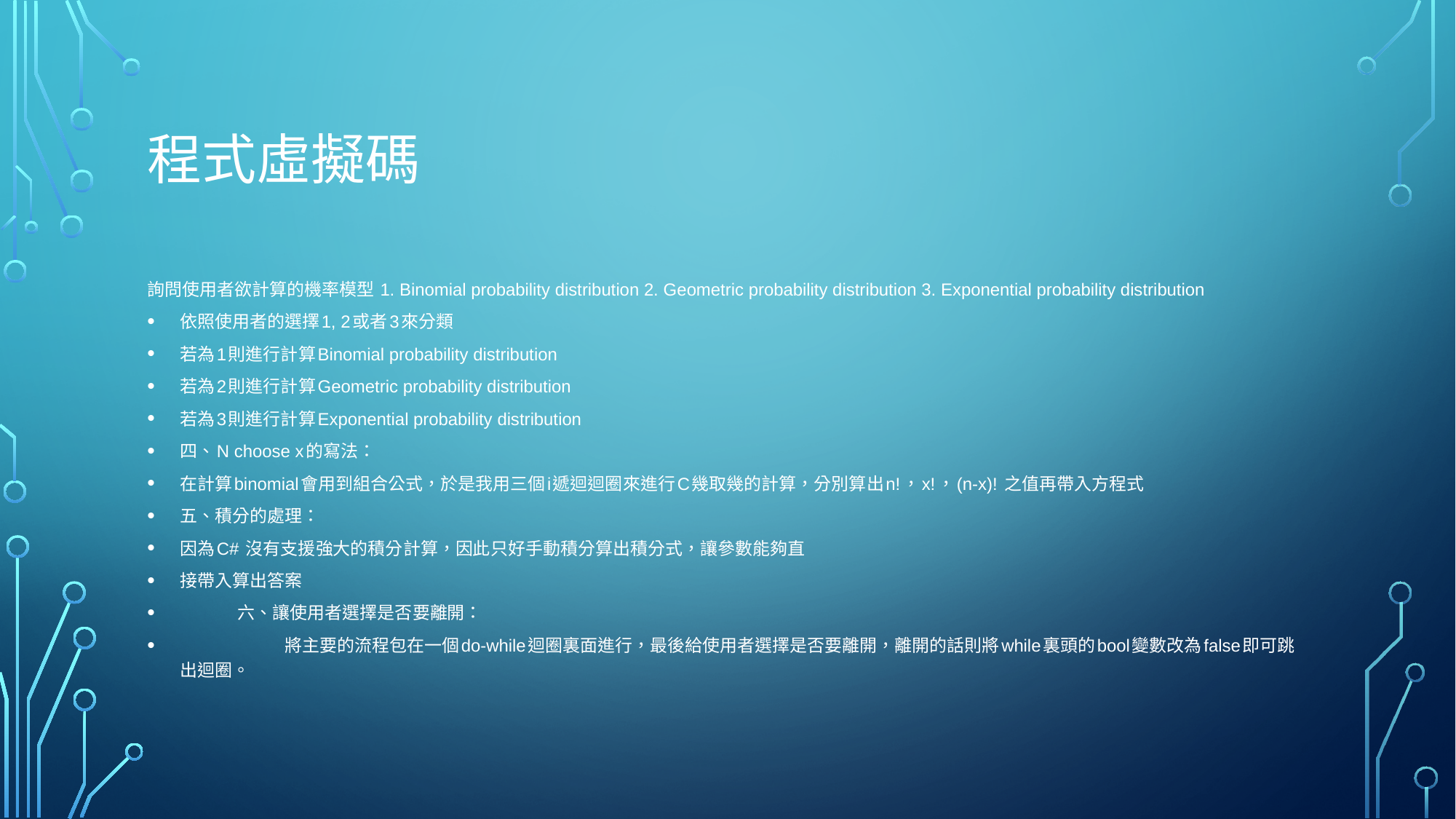

# 程式虛擬碼
詢問使用者欲計算的機率模型 1. Binomial probability distribution 2. Geometric probability distribution 3. Exponential probability distribution
依照使用者的選擇1, 2或者3來分類
若為1則進行計算Binomial probability distribution
若為2則進行計算Geometric probability distribution
若為3則進行計算Exponential probability distribution
四、N choose x的寫法：
在計算binomial會用到組合公式，於是我用三個i遞迴迴圈來進行C幾取幾的計算，分別算出n!，x!，(n-x)! 之值再帶入方程式
五、積分的處理：
因為C# 沒有支援強大的積分計算，因此只好手動積分算出積分式，讓參數能夠直
接帶入算出答案
              六、讓使用者選擇是否要離開：
                       	將主要的流程包在一個do-while迴圈裏面進行，最後給使用者選擇是否要離開，離開的話則將while裏頭的bool變數改為false即可跳出迴圈。